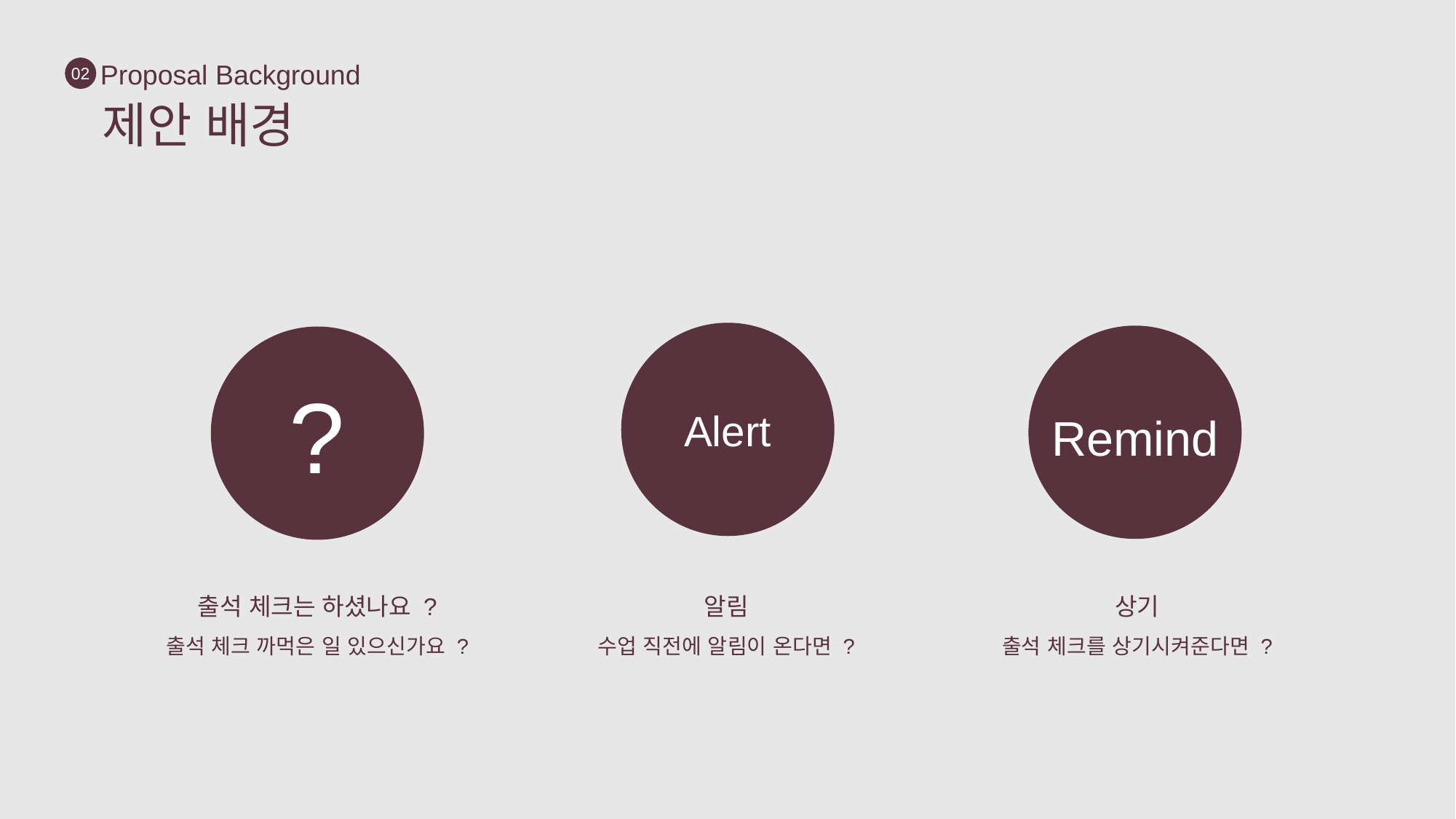

Proposal Background

02
제안 배경
Alert

Remind
?
출석 체크는 하셨나요 ?
알림
상기
출석 체크 까먹은 일 있으신가요 ?
수업 직전에 알림이 온다면 ?
출석 체크를 상기시켜준다면 ?